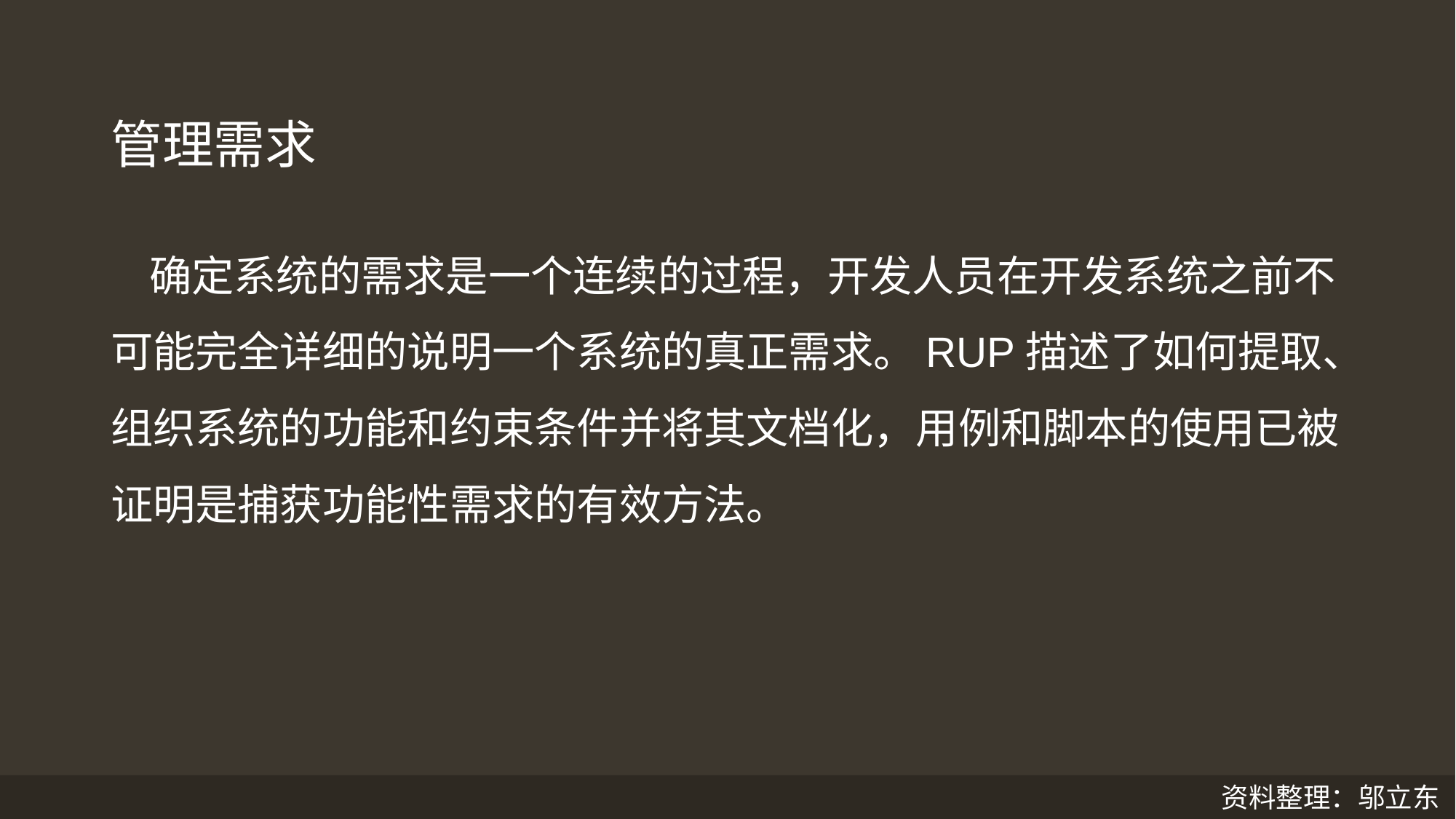

# 管理需求
   确定系统的需求是一个连续的过程，开发人员在开发系统之前不可能完全详细的说明一个系统的真正需求。RUP描述了如何提取、组织系统的功能和约束条件并将其文档化，用例和脚本的使用已被证明是捕获功能性需求的有效方法。
资料整理：邬立东